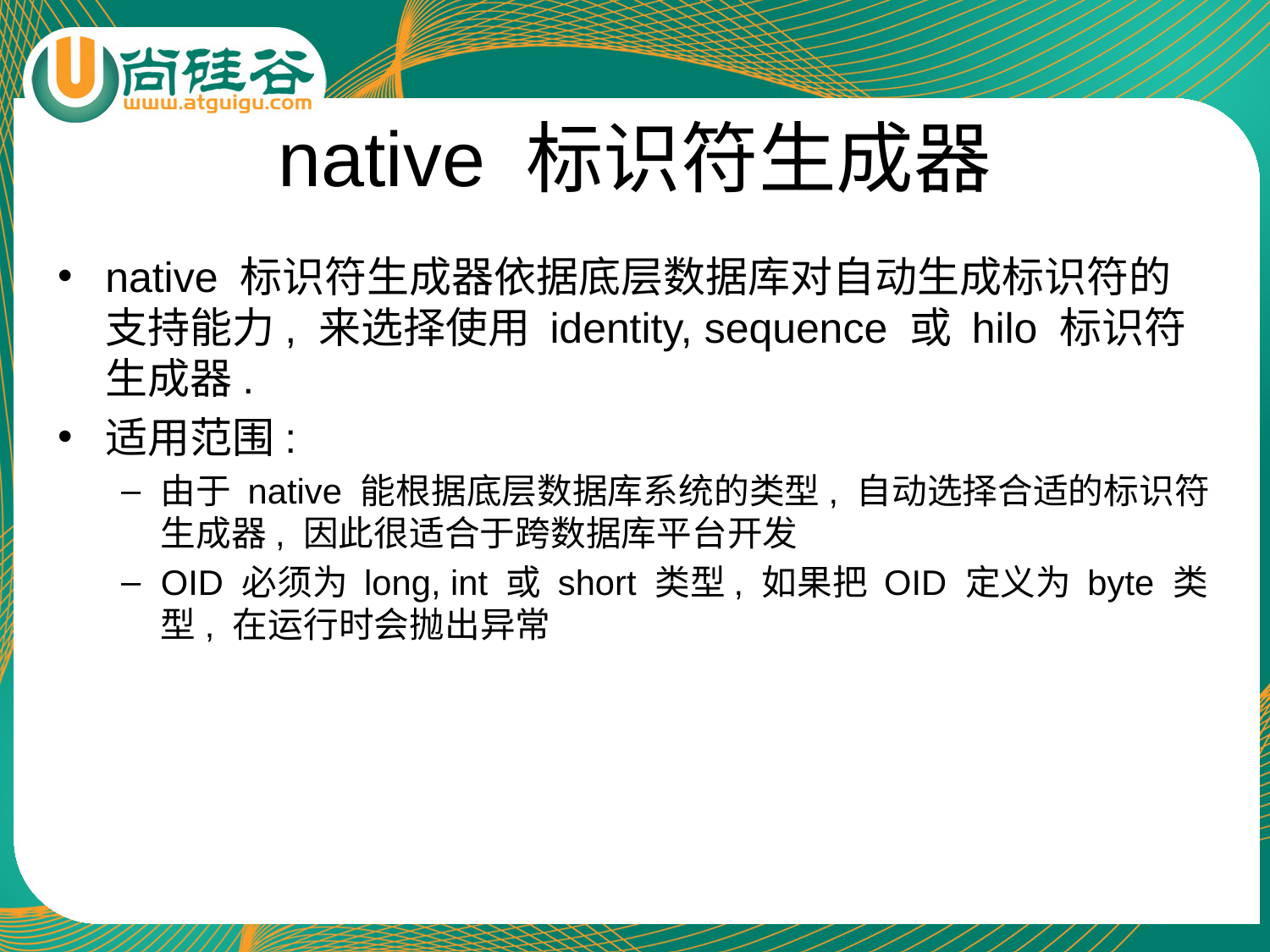

# native 标识符生成器
native 标识符生成器依据底层数据库对自动生成标识符的支持能力, 来选择使用 identity, sequence 或 hilo 标识符生成器.
适用范围:
由于 native 能根据底层数据库系统的类型, 自动选择合适的标识符生成器, 因此很适合于跨数据库平台开发
OID 必须为 long, int 或 short 类型, 如果把 OID 定义为 byte 类型, 在运行时会抛出异常